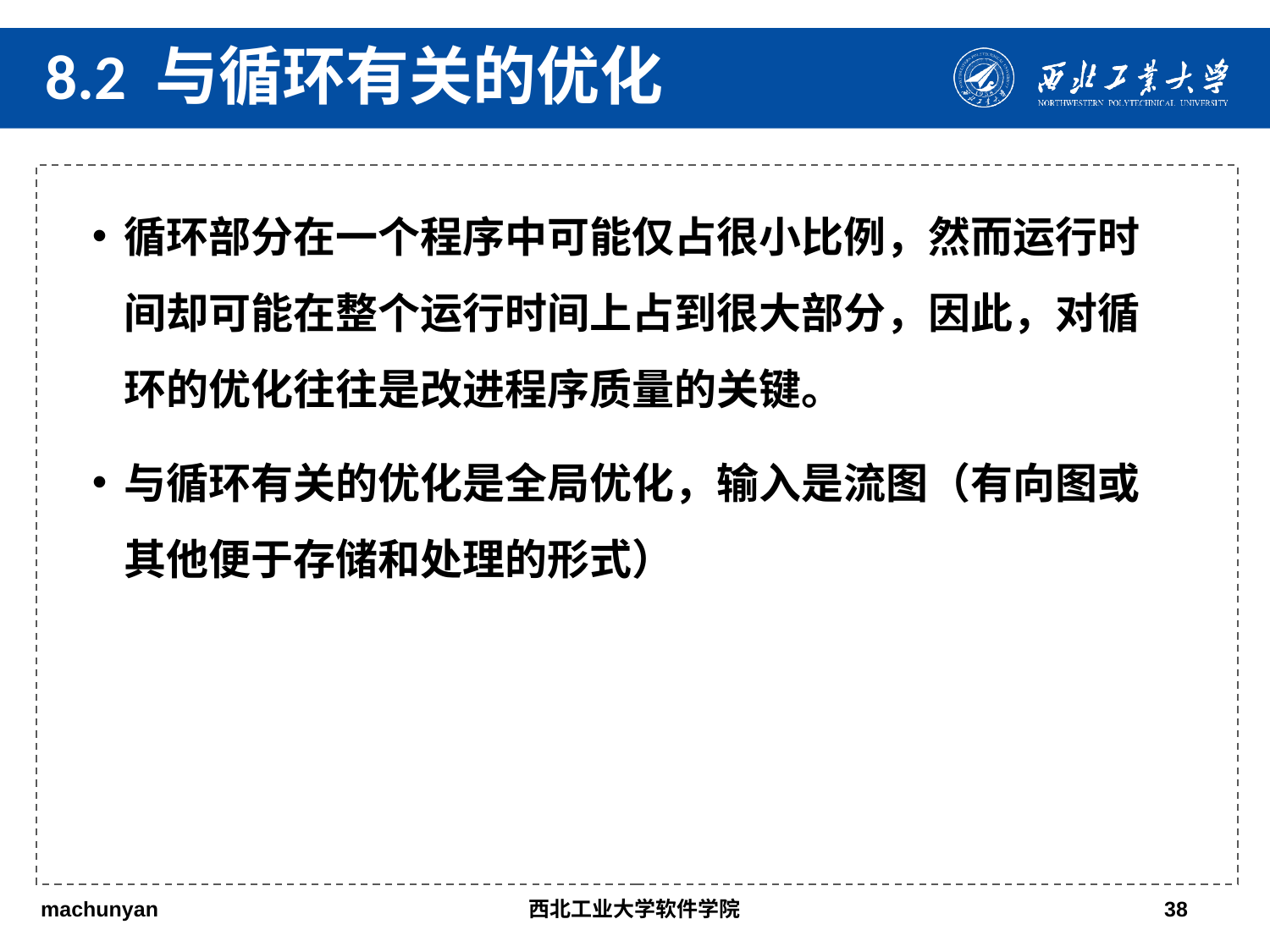

8.2 与循环有关的优化
循环部分在一个程序中可能仅占很小比例，然而运行时间却可能在整个运行时间上占到很大部分，因此，对循环的优化往往是改进程序质量的关键。
与循环有关的优化是全局优化，输入是流图（有向图或其他便于存储和处理的形式）